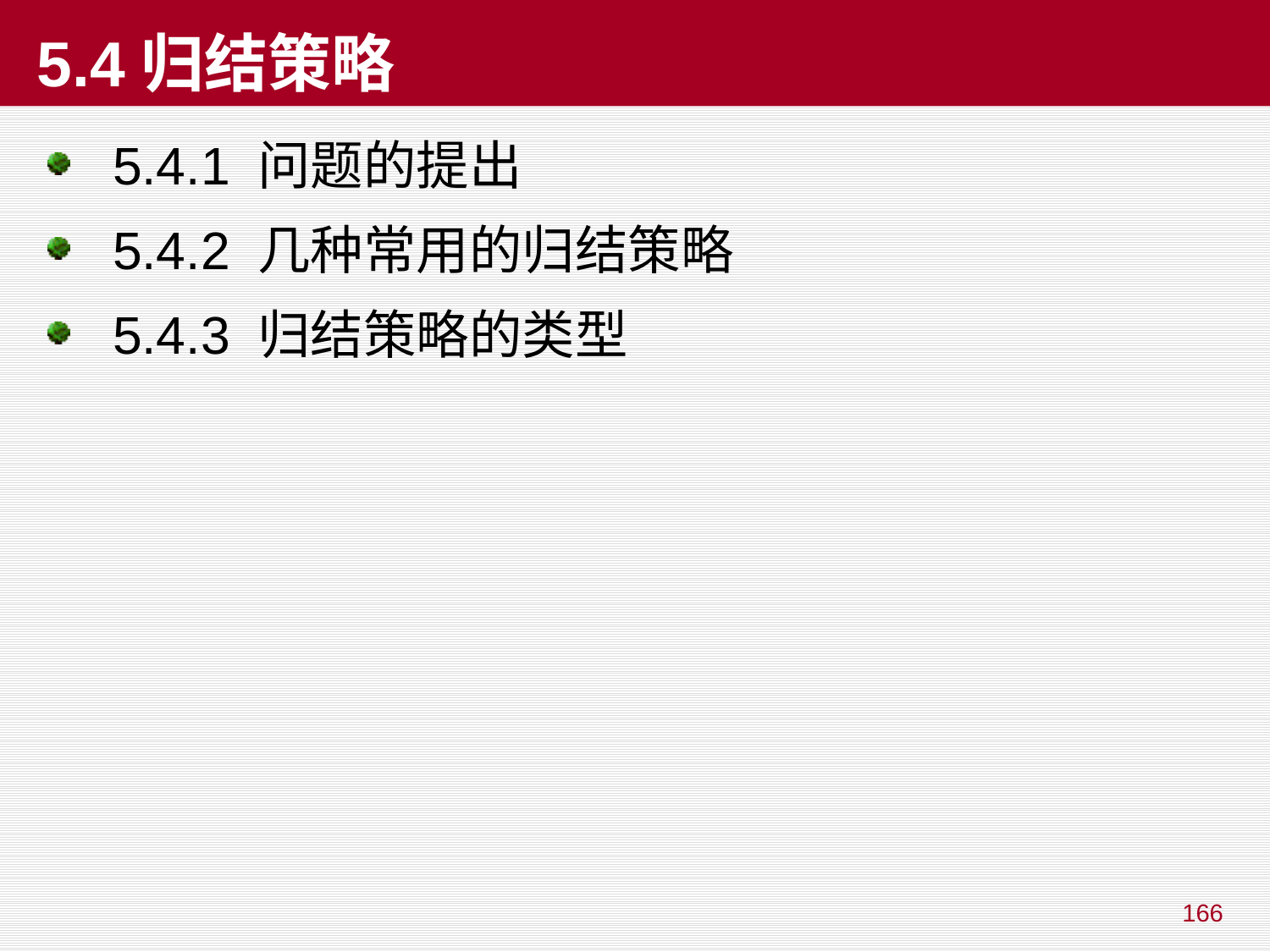

# 5.4归结策略
5.4.1 问题的提出
5.4.2 几种常用的归结策略
5.4.3 归结策略的类型
166